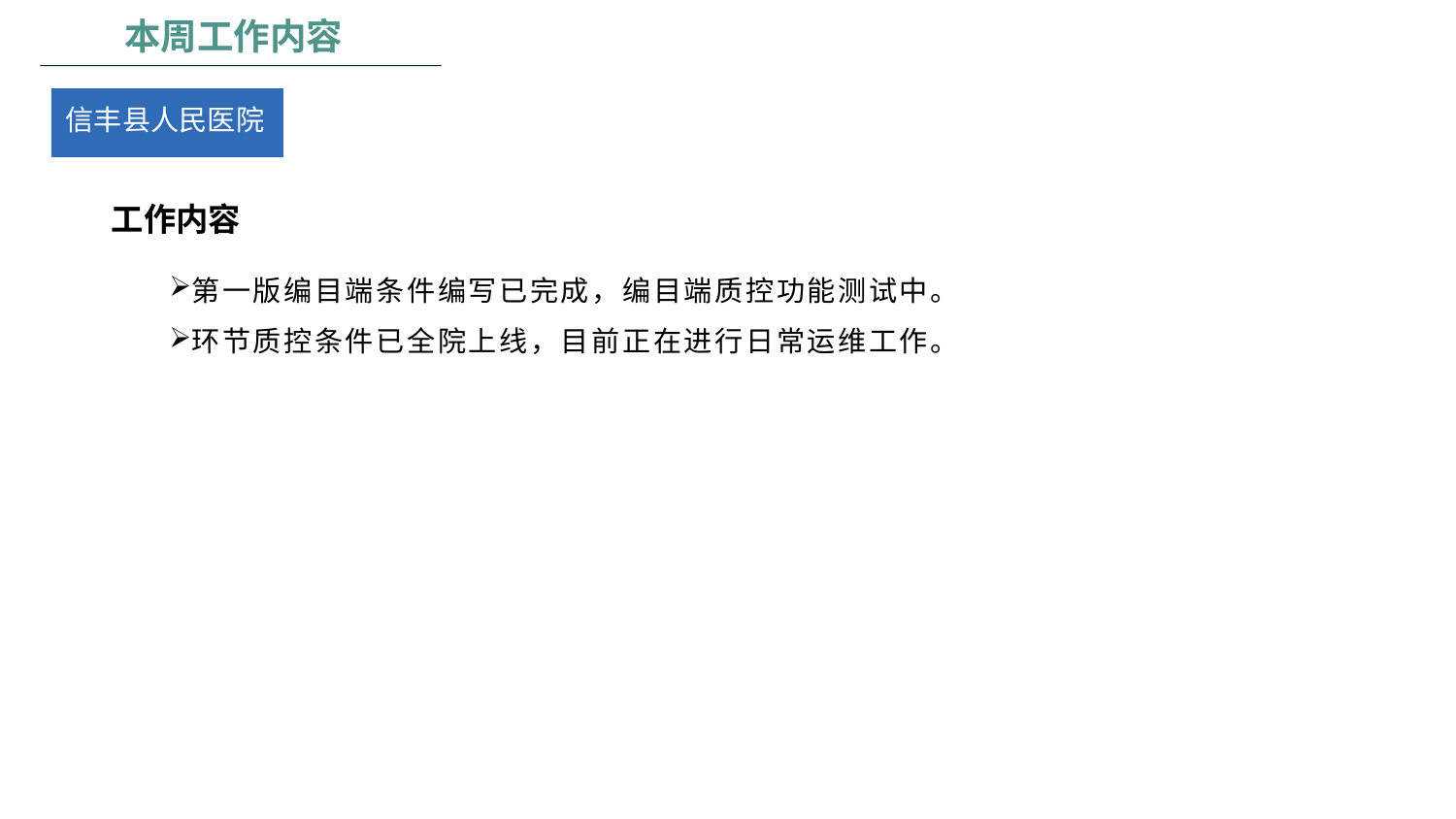

本周工作内容

信丰县人民医院
工作内容
第一版编目端条件编写已完成，编目端质控功能测试中。
环节质控条件已全院上线，目前正在进行日常运维工作。